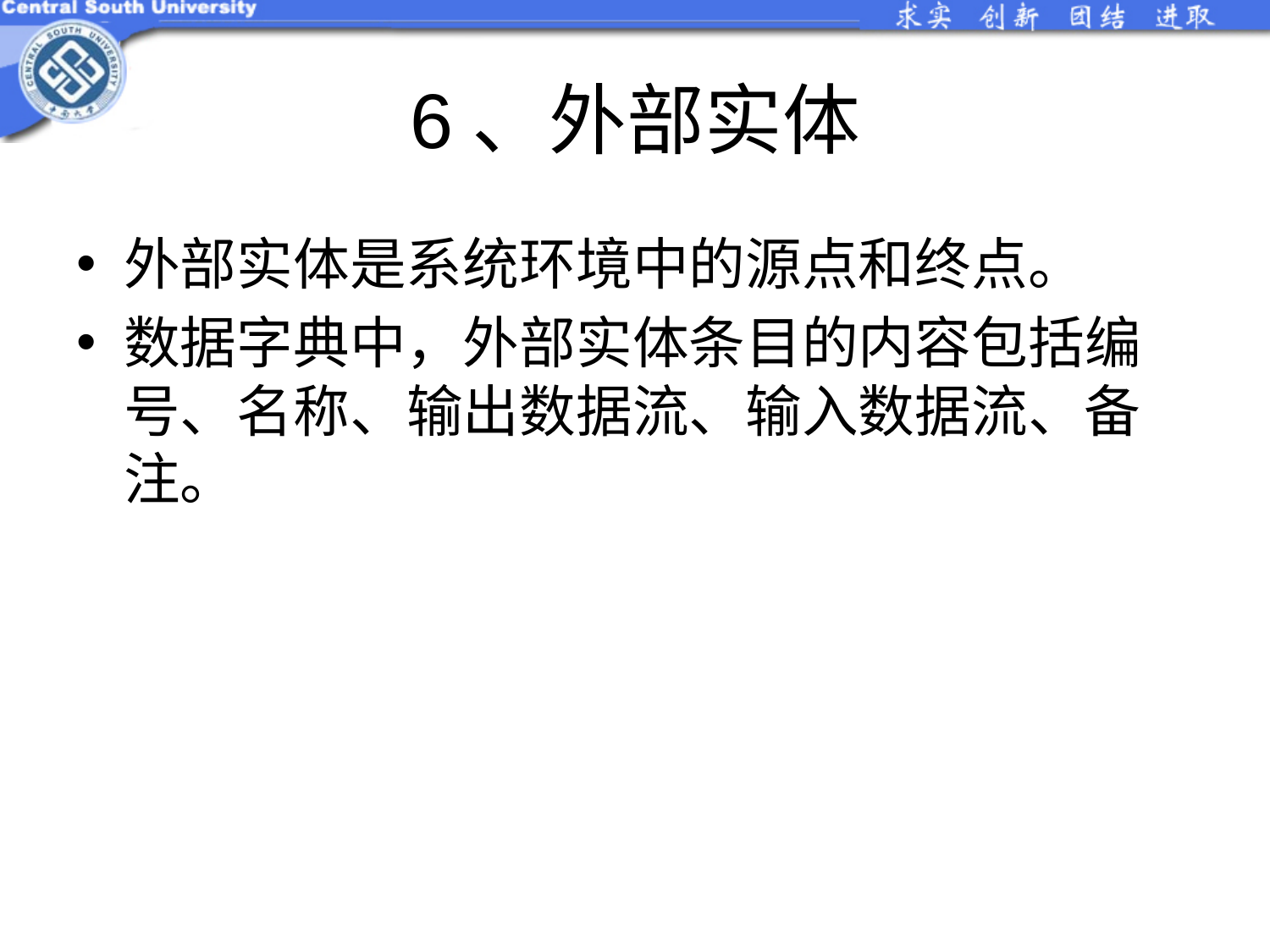

# 6、外部实体
外部实体是系统环境中的源点和终点。
数据字典中，外部实体条目的内容包括编号、名称、输出数据流、输入数据流、备注。